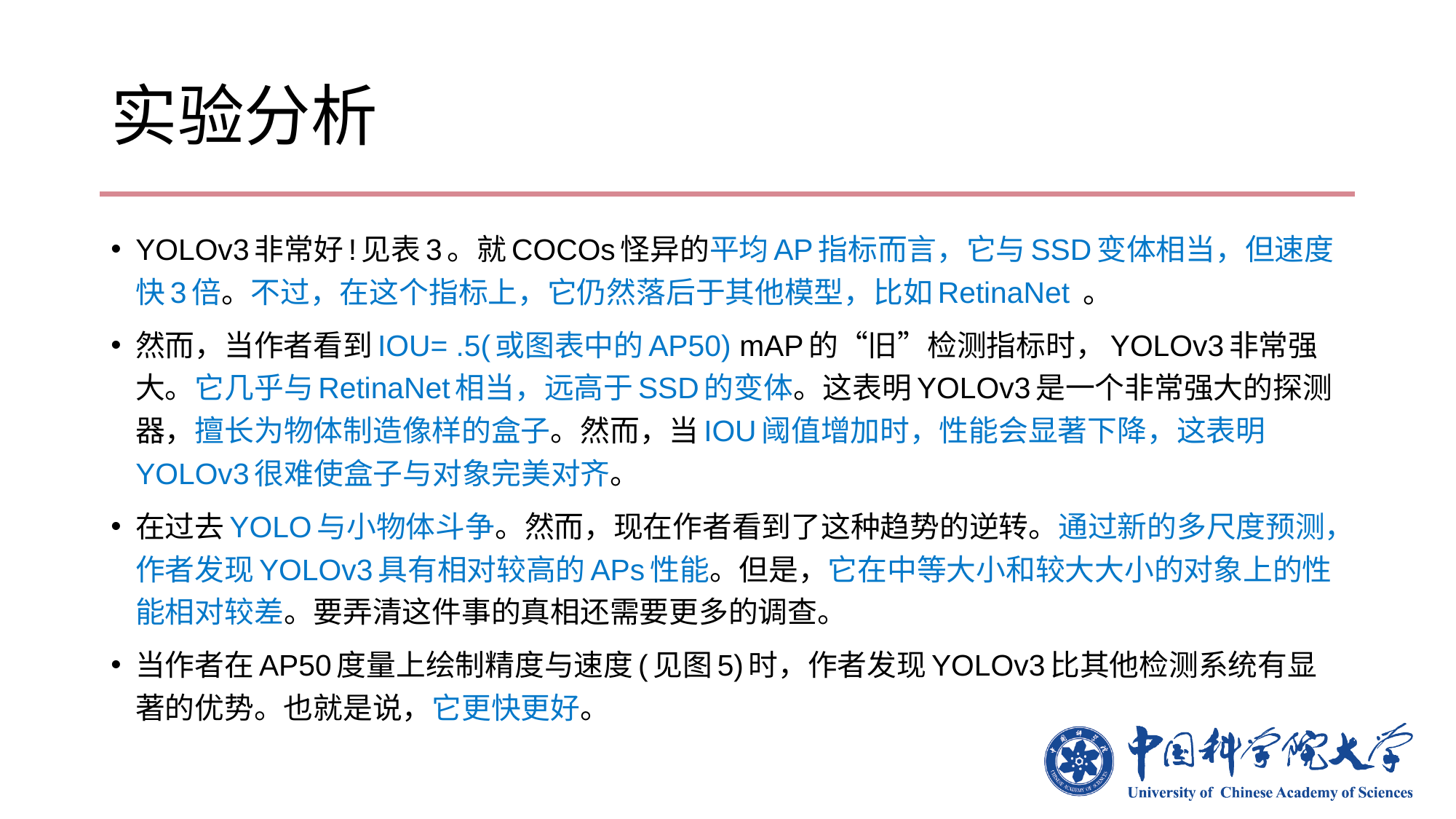

# 实验分析
YOLOv3非常好!见表3。就COCOs怪异的平均AP指标而言，它与SSD变体相当，但速度快3倍。不过，在这个指标上，它仍然落后于其他模型，比如RetinaNet 。
然而，当作者看到IOU= .5(或图表中的AP50) mAP的“旧”检测指标时，YOLOv3非常强大。它几乎与RetinaNet相当，远高于SSD的变体。这表明YOLOv3是一个非常强大的探测器，擅长为物体制造像样的盒子。然而，当IOU阈值增加时，性能会显著下降，这表明YOLOv3很难使盒子与对象完美对齐。
在过去YOLO与小物体斗争。然而，现在作者看到了这种趋势的逆转。通过新的多尺度预测，作者发现YOLOv3具有相对较高的APs性能。但是，它在中等大小和较大大小的对象上的性能相对较差。要弄清这件事的真相还需要更多的调查。
当作者在AP50度量上绘制精度与速度(见图5)时，作者发现YOLOv3比其他检测系统有显著的优势。也就是说，它更快更好。